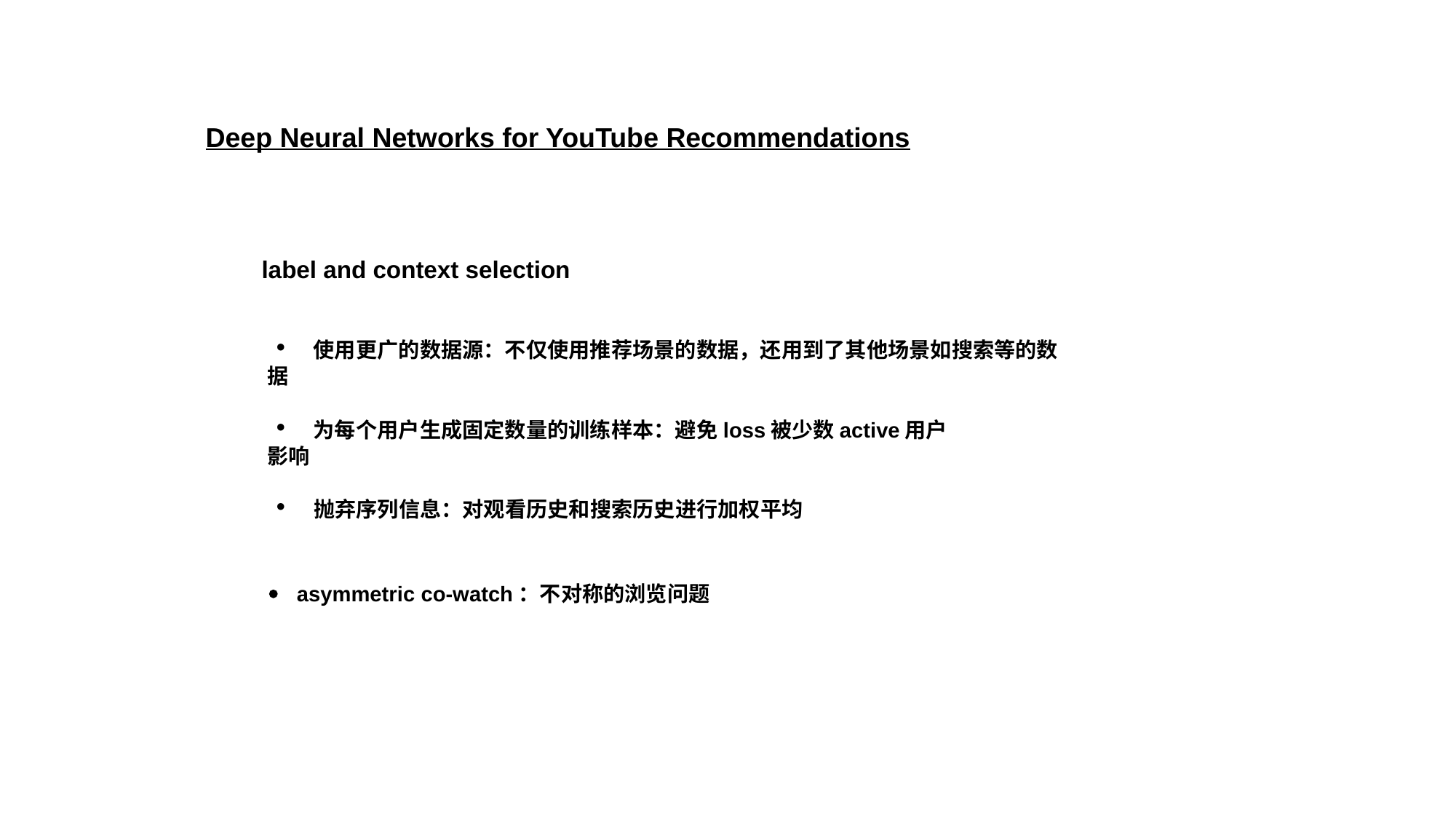

Deep Neural Networks for YouTube Recommendations

label and context selection
•  使用更广的数据源：不仅使用推荐场景的数据，还用到了其他场景如搜索等的数据
•  为每个用户生成固定数量的训练样本：避免loss被少数active用户影响
•  抛弃序列信息：对观看历史和搜索历史进行加权平均
•  asymmetric co-watch：不对称的浏览问题